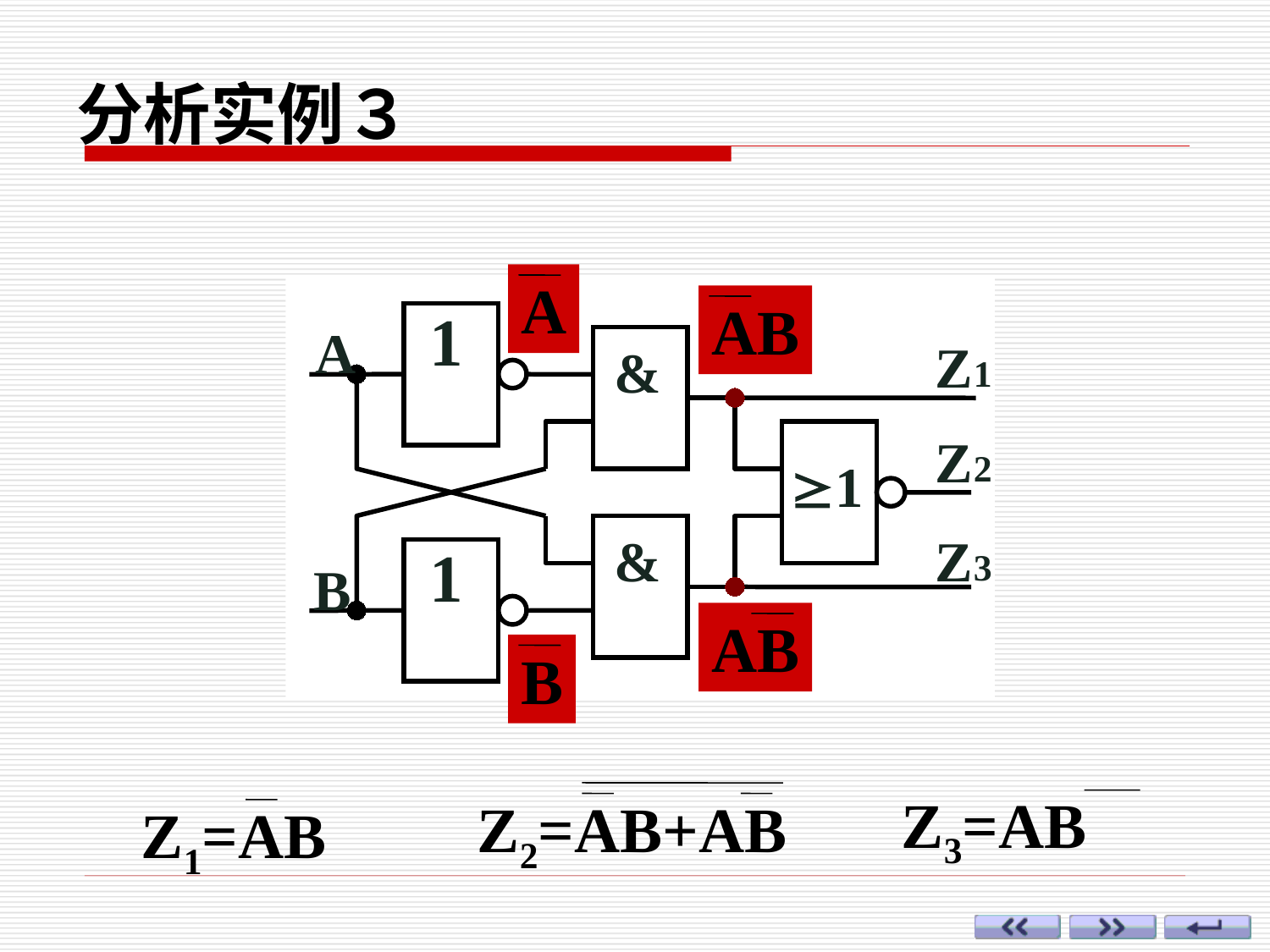

# 分析实例３
A

AB

1

A

Z
&
1

Z
2
≥1

&
Z
1

3
B

AB

B

Z3=AB

Z2=AB+AB

Z1=AB